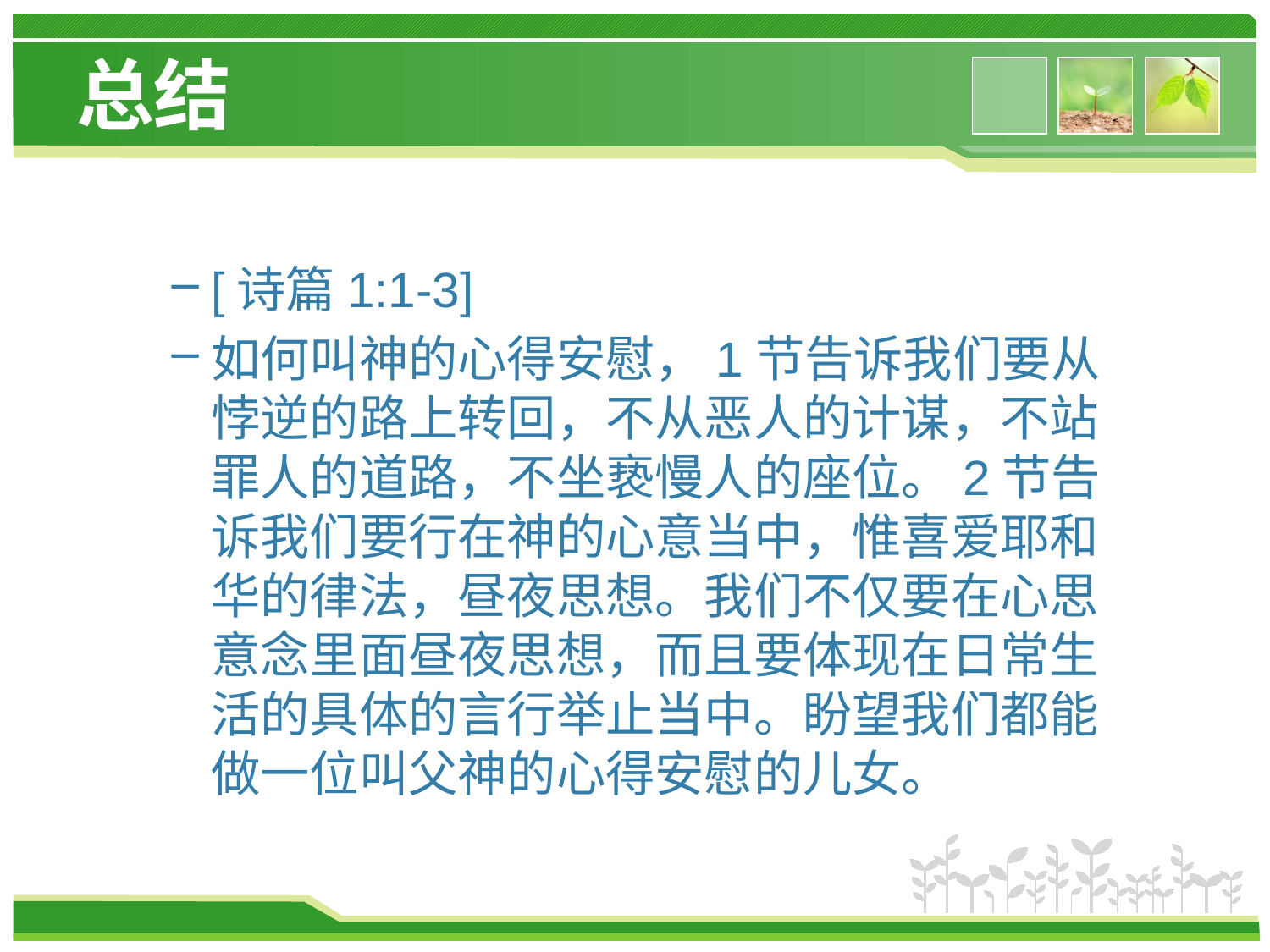

# 总结
[诗篇1:1-3]
如何叫神的心得安慰，1节告诉我们要从悖逆的路上转回，不从恶人的计谋，不站罪人的道路，不坐亵慢人的座位。2节告诉我们要行在神的心意当中，惟喜爱耶和华的律法，昼夜思想。我们不仅要在心思意念里面昼夜思想，而且要体现在日常生活的具体的言行举止当中。盼望我们都能做一位叫父神的心得安慰的儿女。